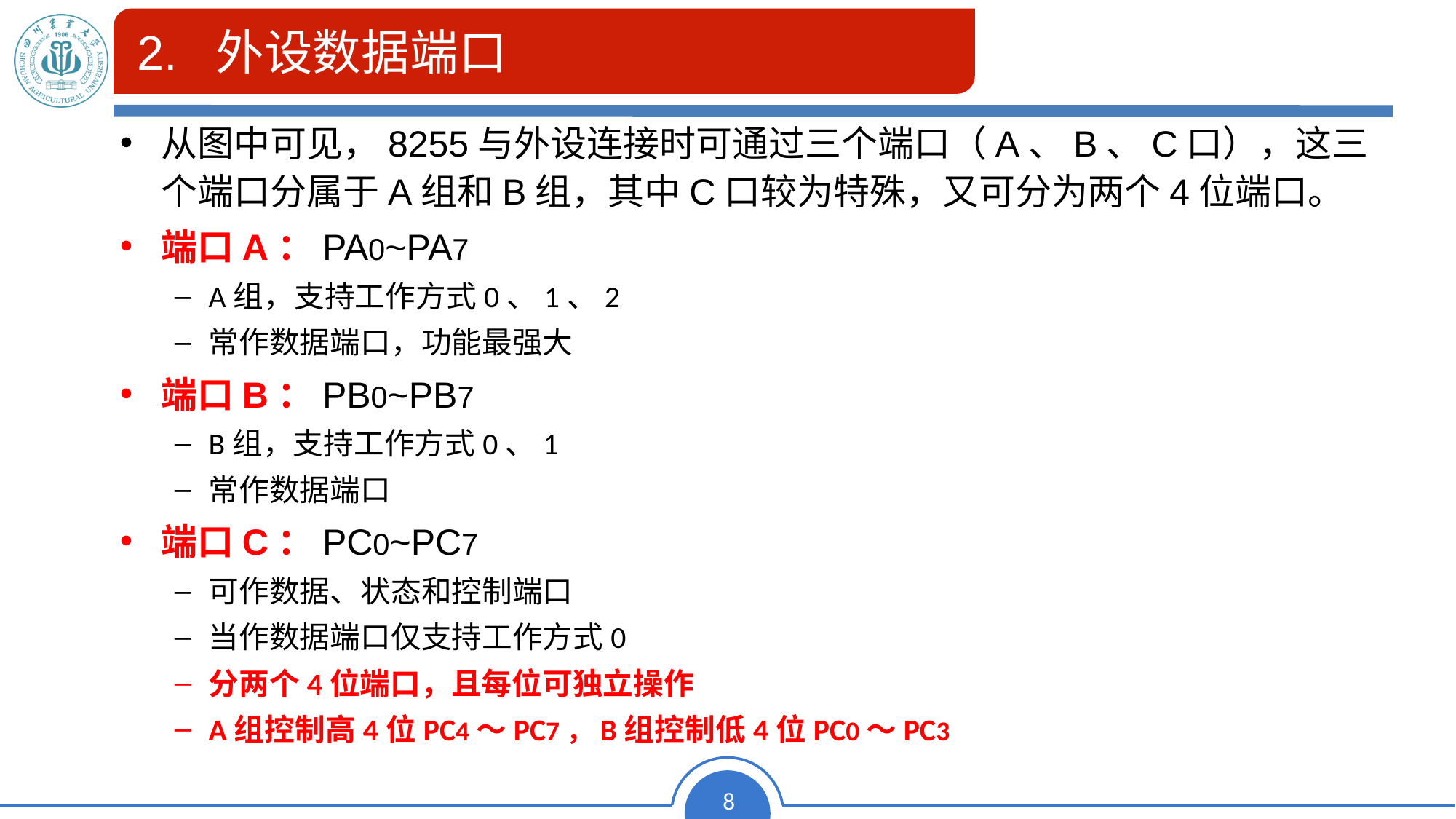

# 2.  外设数据端口
从图中可见，8255与外设连接时可通过三个端口（A、B、C口），这三个端口分属于A组和B组，其中C口较为特殊，又可分为两个4位端口。
端口A：PA0~PA7
A组，支持工作方式0、1、2
常作数据端口，功能最强大
端口B：PB0~PB7
B组，支持工作方式0、1
常作数据端口
端口C：PC0~PC7
可作数据、状态和控制端口
当作数据端口仅支持工作方式0
分两个4位端口，且每位可独立操作
A组控制高4位PC4～PC7，B组控制低4位PC0～PC3